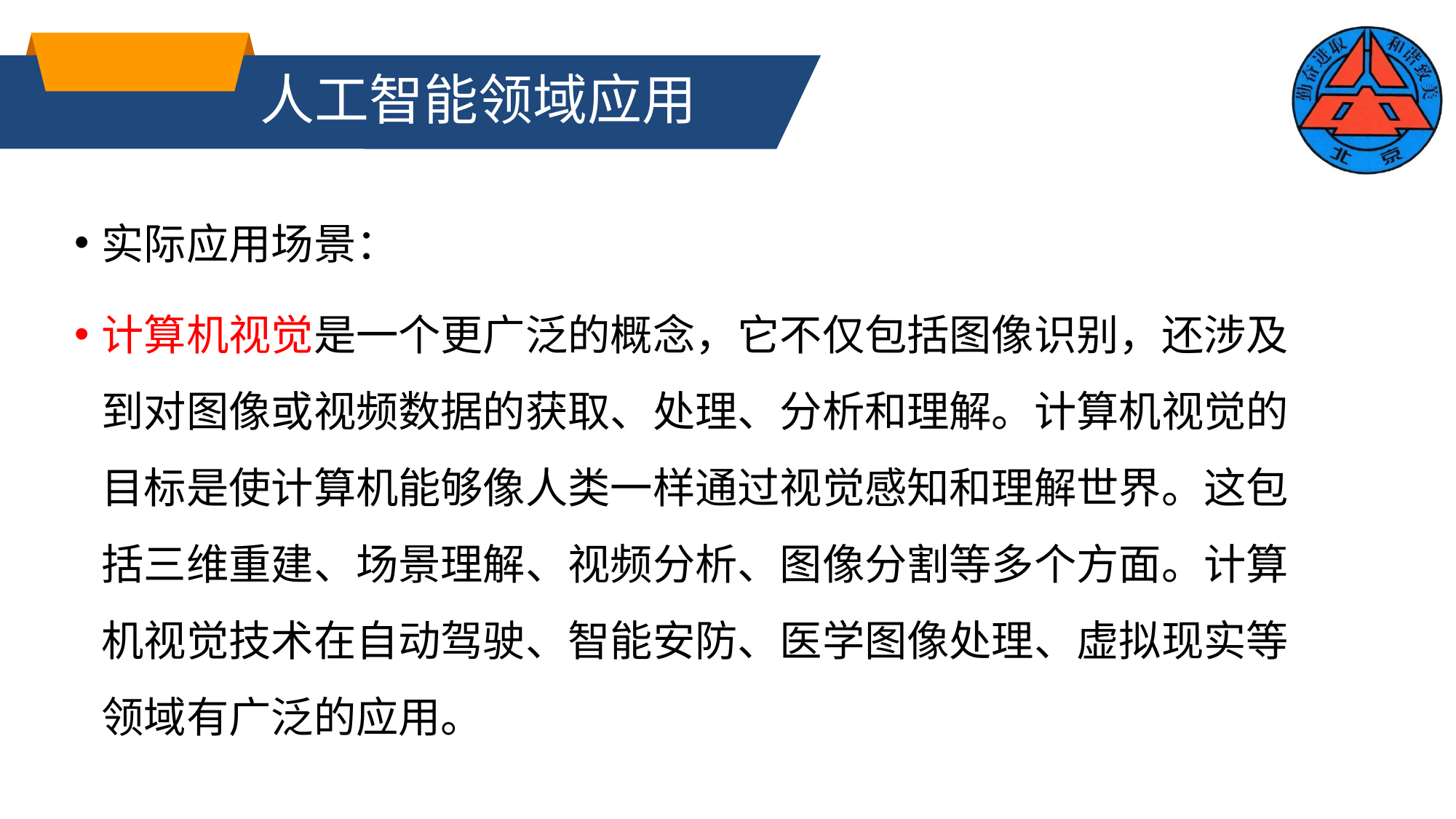

# 人工智能领域应用
实际应用场景：
计算机视觉是一个更广泛的概念，它不仅包括图像识别，还涉及到对图像或视频数据的获取、处理、分析和理解。计算机视觉的目标是使计算机能够像人类一样通过视觉感知和理解世界。这包括三维重建、场景理解、视频分析、图像分割等多个方面。计算机视觉技术在自动驾驶、智能安防、医学图像处理、虚拟现实等领域有广泛的应用。